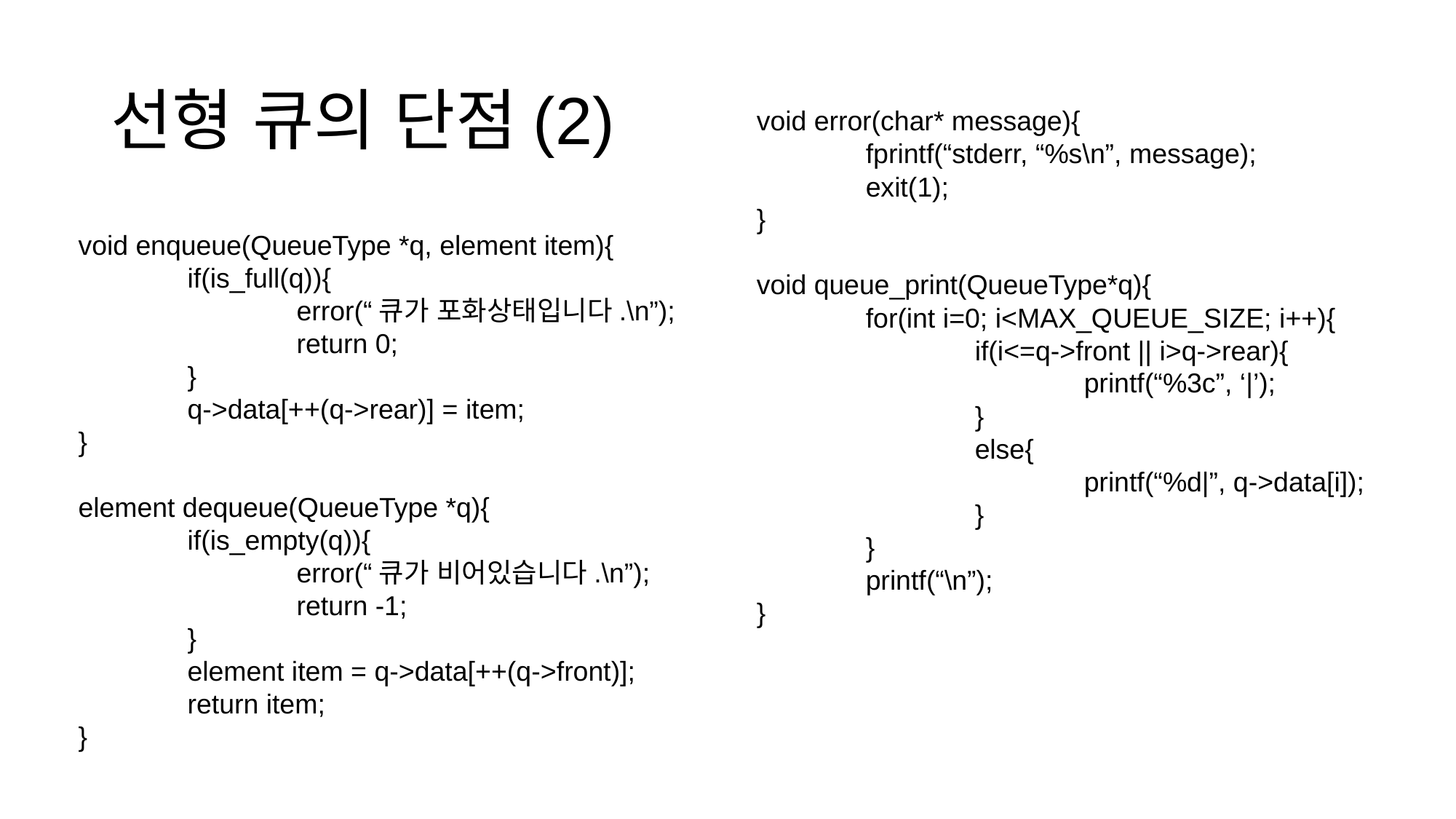

# 선형 큐의 단점(2)
void error(char* message){
	fprintf(“stderr, “%s\n”, message);
	exit(1);
}

void queue_print(QueueType*q){
	for(int i=0; i<MAX_QUEUE_SIZE; i++){
		if(i<=q->front || i>q->rear){
			printf(“%3c”, ‘|’);
		}
		else{
			printf(“%d|”, q->data[i]);
		}
	}
	printf(“\n”);
}
void enqueue(QueueType *q, element item){
	if(is_full(q)){
		error(“큐가 포화상태입니다.\n”);
		return 0;
	}
	q->data[++(q->rear)] = item;
}

element dequeue(QueueType *q){
	if(is_empty(q)){
		error(“큐가 비어있습니다.\n”);
		return -1;
	}
	element item = q->data[++(q->front)];
	return item;
}